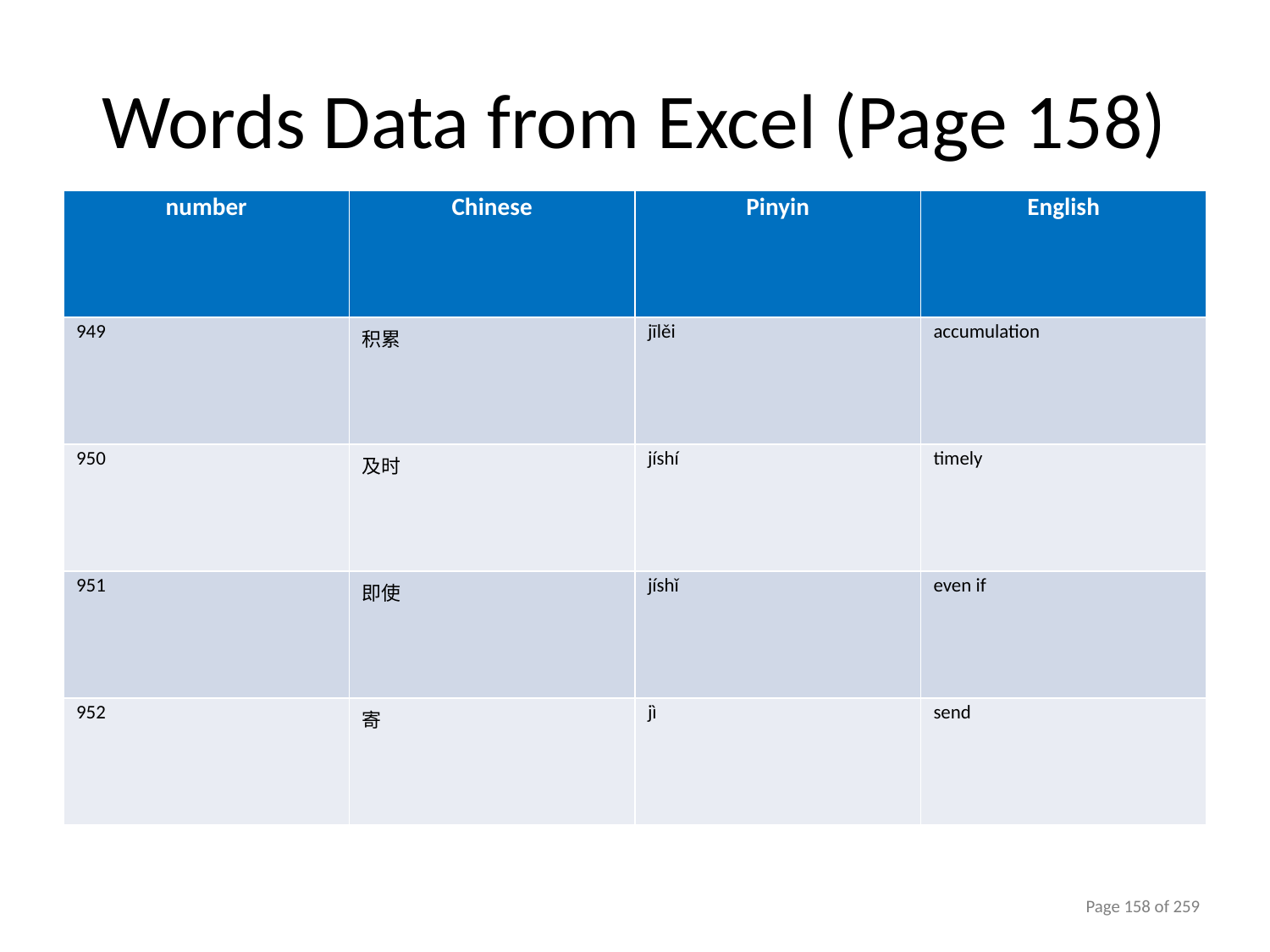

# Words Data from Excel (Page 158)
| number | Chinese | Pinyin | English |
| --- | --- | --- | --- |
| 949 | 积累 | jīlěi | accumulation |
| 950 | 及时 | jíshí | timely |
| 951 | 即使 | jíshǐ | even if |
| 952 | 寄 | jì | send |

Page 158 of 259